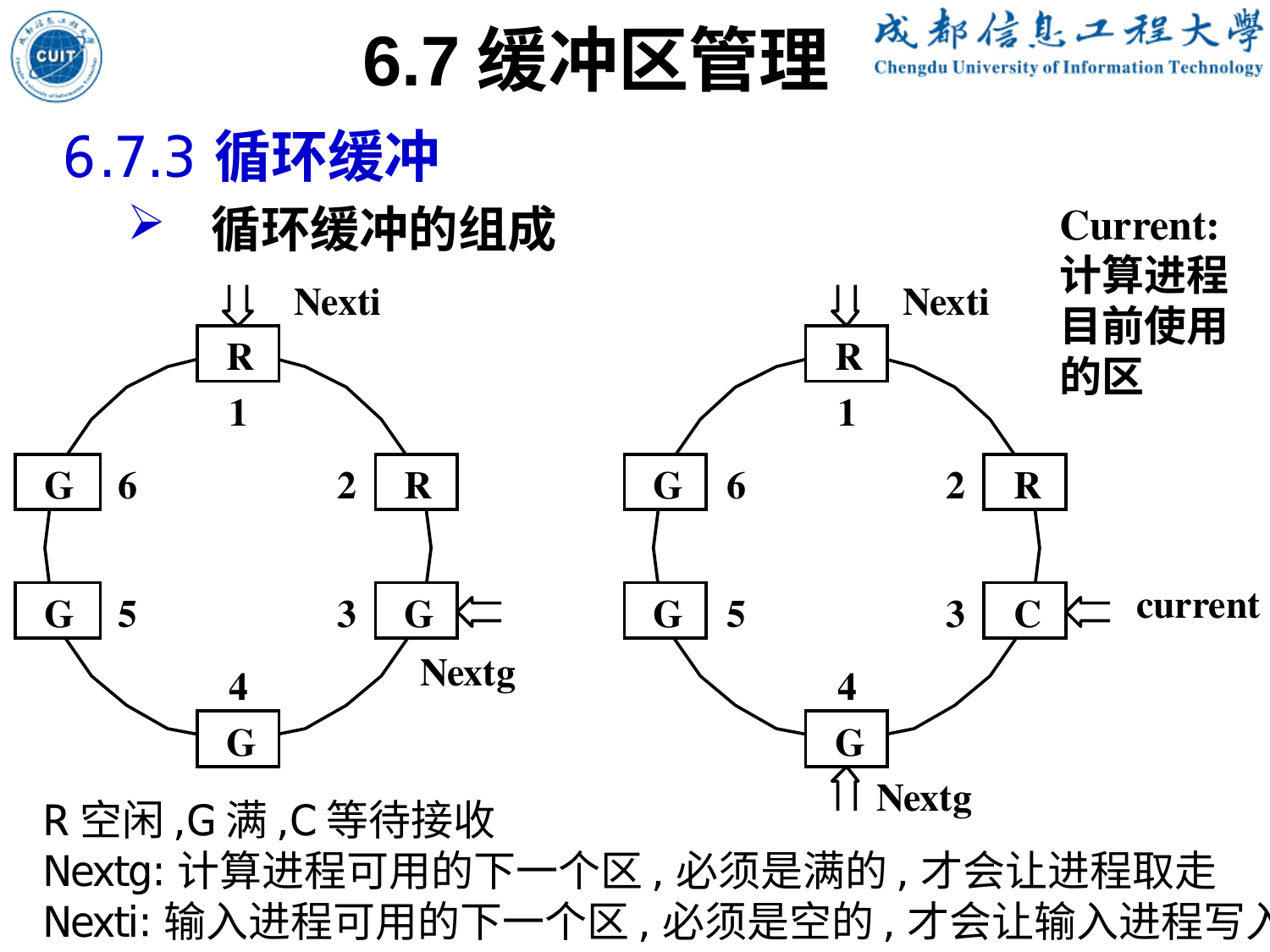

6.7缓冲区管理
6.7.3循环缓冲
循环缓冲的组成
Current:计算进程目前使用的区
Nexti
Nexti

R
R

1
1

G
6
2
R
G
6
2
R
current

G
5
3
G
G
5
3
C

Nextg
4
4

G
G

Nextg
R空闲,G满,C等待接收
Nextg:计算进程可用的下一个区,必须是满的,才会让进程取走
Nexti:输入进程可用的下一个区,必须是空的,才会让输入进程写入